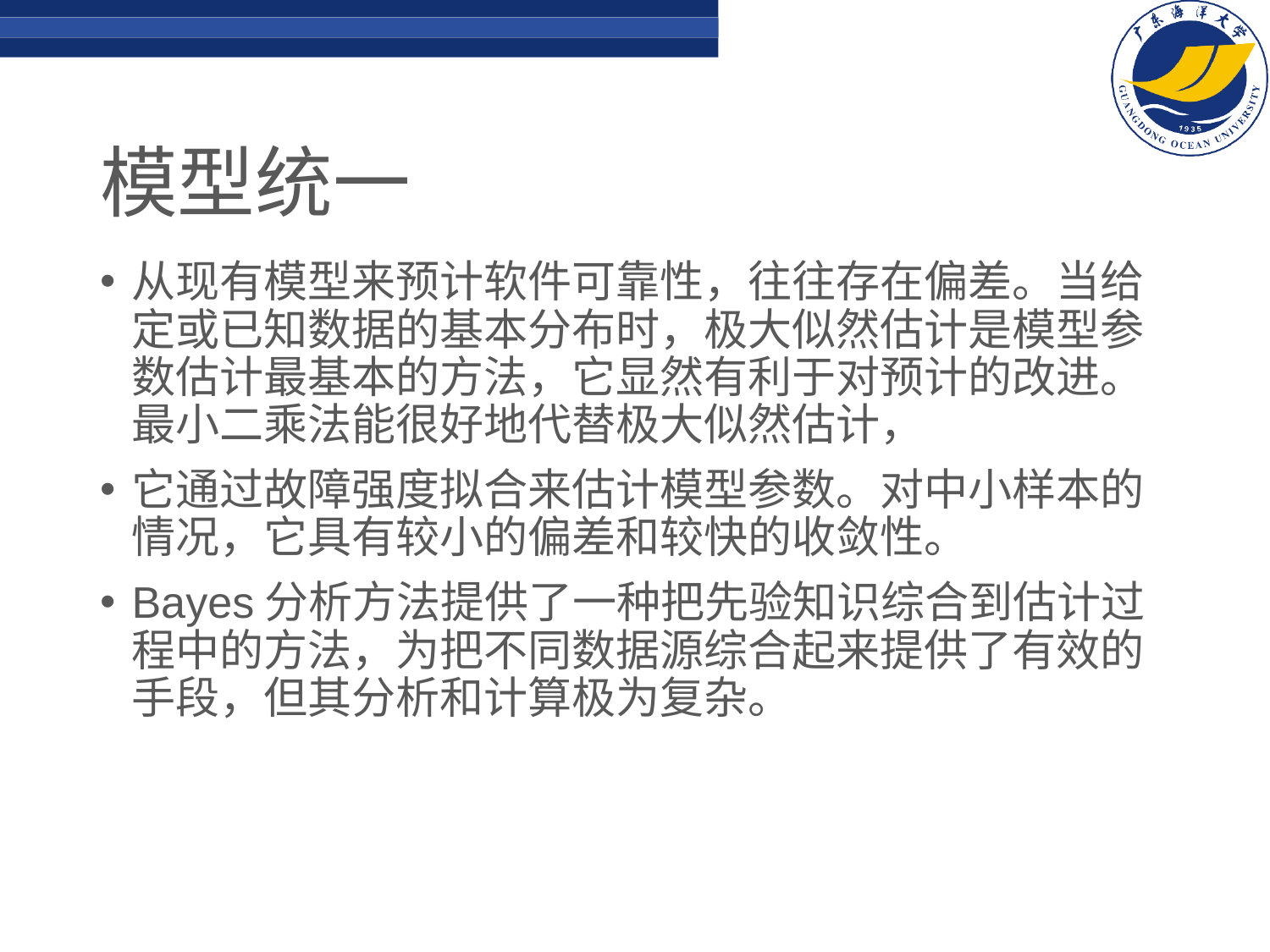

# 模型统一
从现有模型来预计软件可靠性，往往存在偏差。当给定或已知数据的基本分布时，极大似然估计是模型参数估计最基本的方法，它显然有利于对预计的改进。最小二乘法能很好地代替极大似然估计，
它通过故障强度拟合来估计模型参数。对中小样本的情况，它具有较小的偏差和较快的收敛性。
Bayes分析方法提供了一种把先验知识综合到估计过程中的方法，为把不同数据源综合起来提供了有效的手段，但其分析和计算极为复杂。
25